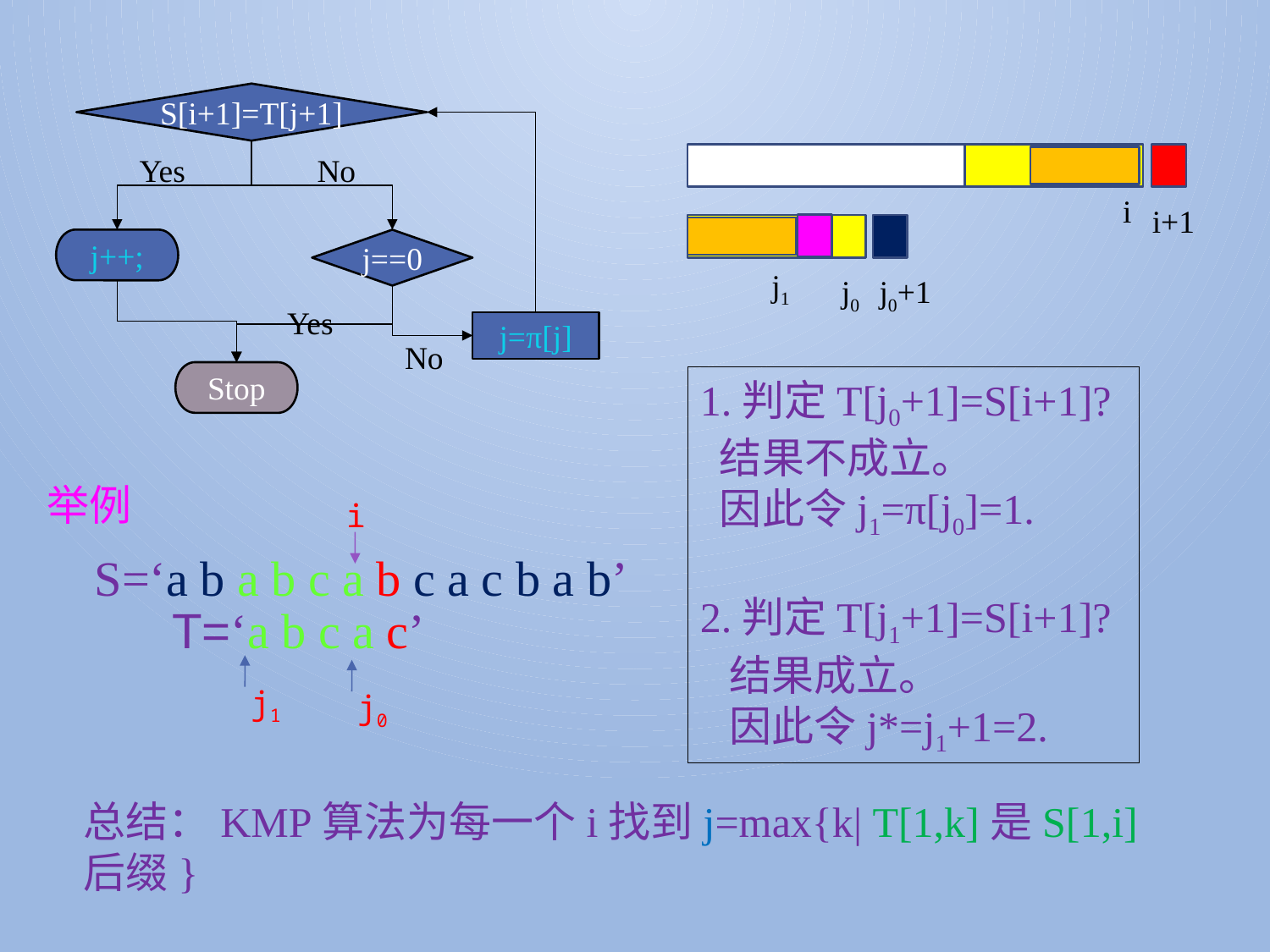

S[i+1]=T[j+1]
No
Yes
j++;
j==0
Yes
j=π[j]
No
Stop

i
i+1

j1
j0
j0+1
1.判定T[j0+1]=S[i+1]?
 结果不成立。
 因此令j1=π[j0]=1.

2.判定T[j1+1]=S[i+1]?
  结果成立。
  因此令j*=j1+1=2.
举例
i

S=‘a b a b c a b c a c b a b’
T=‘a b c a c’

j1

j0
总结：KMP算法为每一个i找到j=max{k| T[1,k]是S[1,i]后缀}